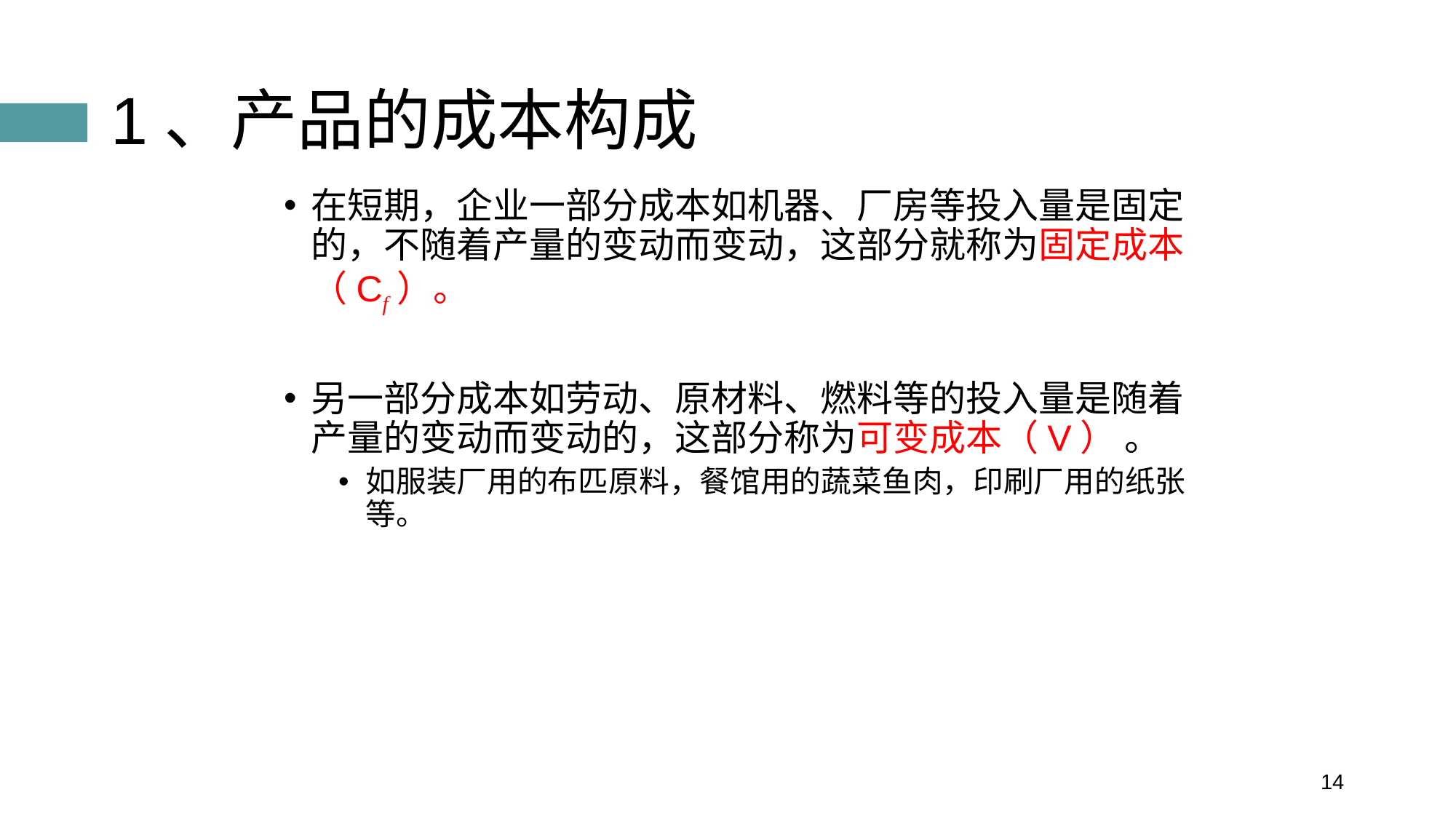

# 1、产品的成本构成
在短期，企业一部分成本如机器、厂房等投入量是固定的，不随着产量的变动而变动，这部分就称为固定成本（Cf）。

另一部分成本如劳动、原材料、燃料等的投入量是随着产量的变动而变动的，这部分称为可变成本（V） 。
如服装厂用的布匹原料，餐馆用的蔬菜鱼肉，印刷厂用的纸张等。
14